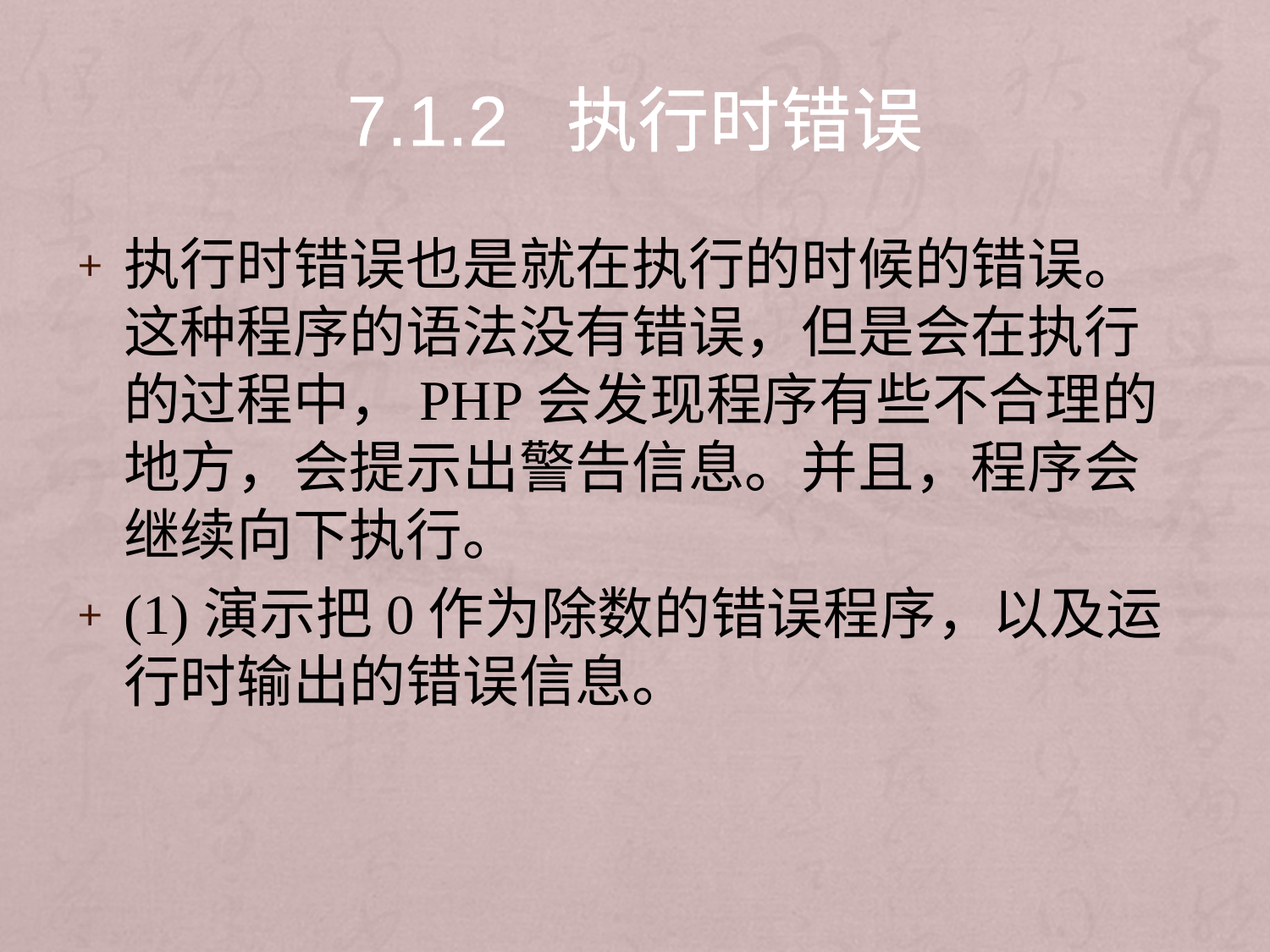

# 7.1.2  执行时错误
执行时错误也是就在执行的时候的错误。这种程序的语法没有错误，但是会在执行的过程中，PHP会发现程序有些不合理的地方，会提示出警告信息。并且，程序会继续向下执行。
(1)演示把0作为除数的错误程序，以及运行时输出的错误信息。